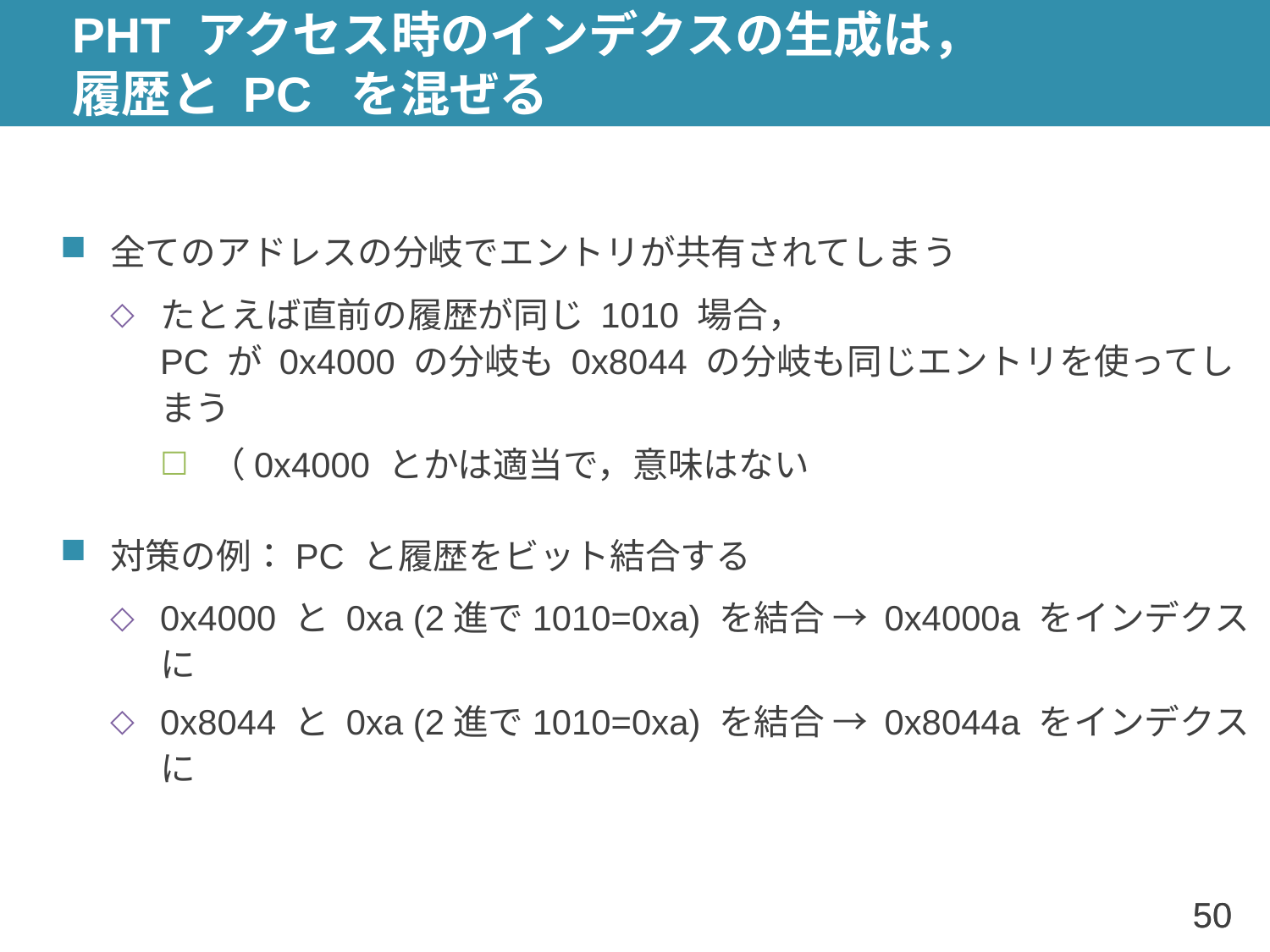

# PHT アクセス時のインデクスの生成は， 履歴と PC  を混ぜる
全てのアドレスの分岐でエントリが共有されてしまう
たとえば直前の履歴が同じ 1010 場合，
PC が 0x4000 の分岐も 0x8044 の分岐も同じエントリを使ってしまう
（0x4000 とかは適当で，意味はない
対策の例：PC と履歴をビット結合する
0x4000 と 0xa (2進で1010=0xa) を結合 → 0x4000a をインデクスに
0x8044 と 0xa (2進で1010=0xa) を結合 → 0x8044a をインデクスに